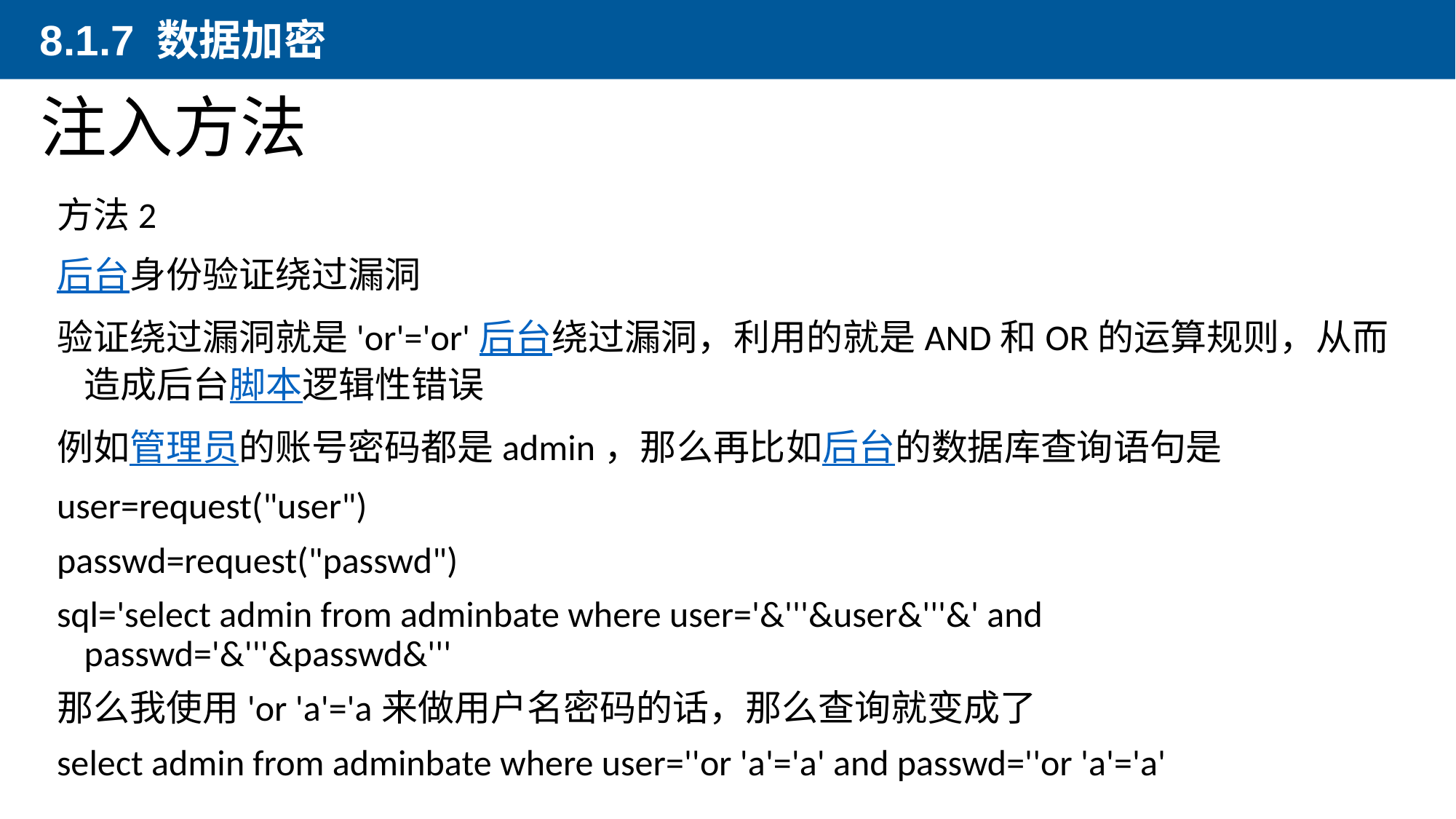

8.1.7 数据加密
注入方法

方法2
后台身份验证绕过漏洞
验证绕过漏洞就是'or'='or'后台绕过漏洞，利用的就是AND和OR的运算规则，从而造成后台脚本逻辑性错误
例如管理员的账号密码都是admin，那么再比如后台的数据库查询语句是
user=request("user")
passwd=request("passwd")
sql='select admin from adminbate where user='&'''&user&'''&' and passwd='&'''&passwd&'''
那么我使用'or 'a'='a来做用户名密码的话，那么查询就变成了
select admin from adminbate where user=''or 'a'='a' and passwd=''or 'a'='a'